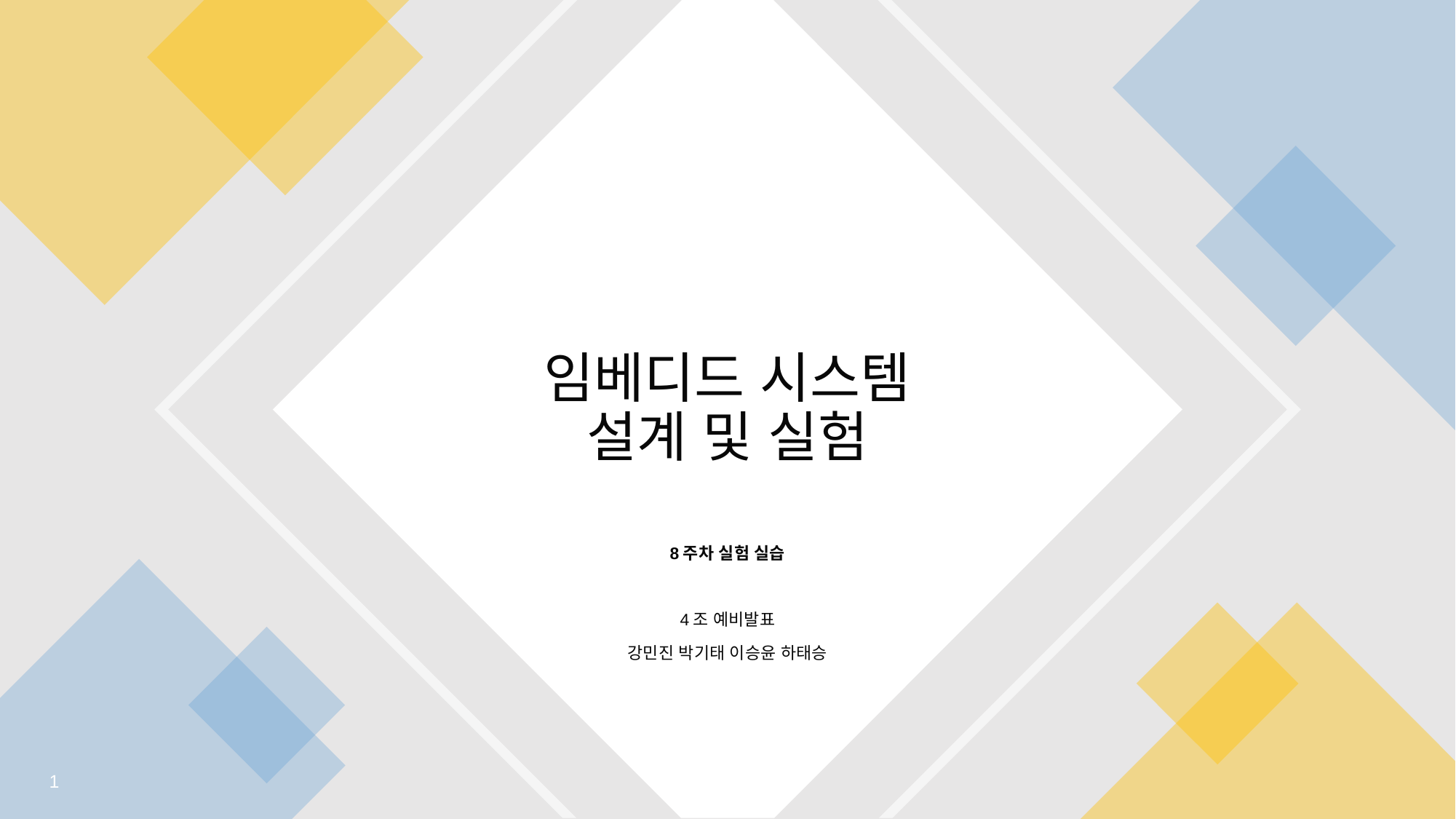

# 임베디드 시스템 설계 및 실험
8주차 실험 실습

4조 예비발표
강민진 박기태 이승윤 하태승

1